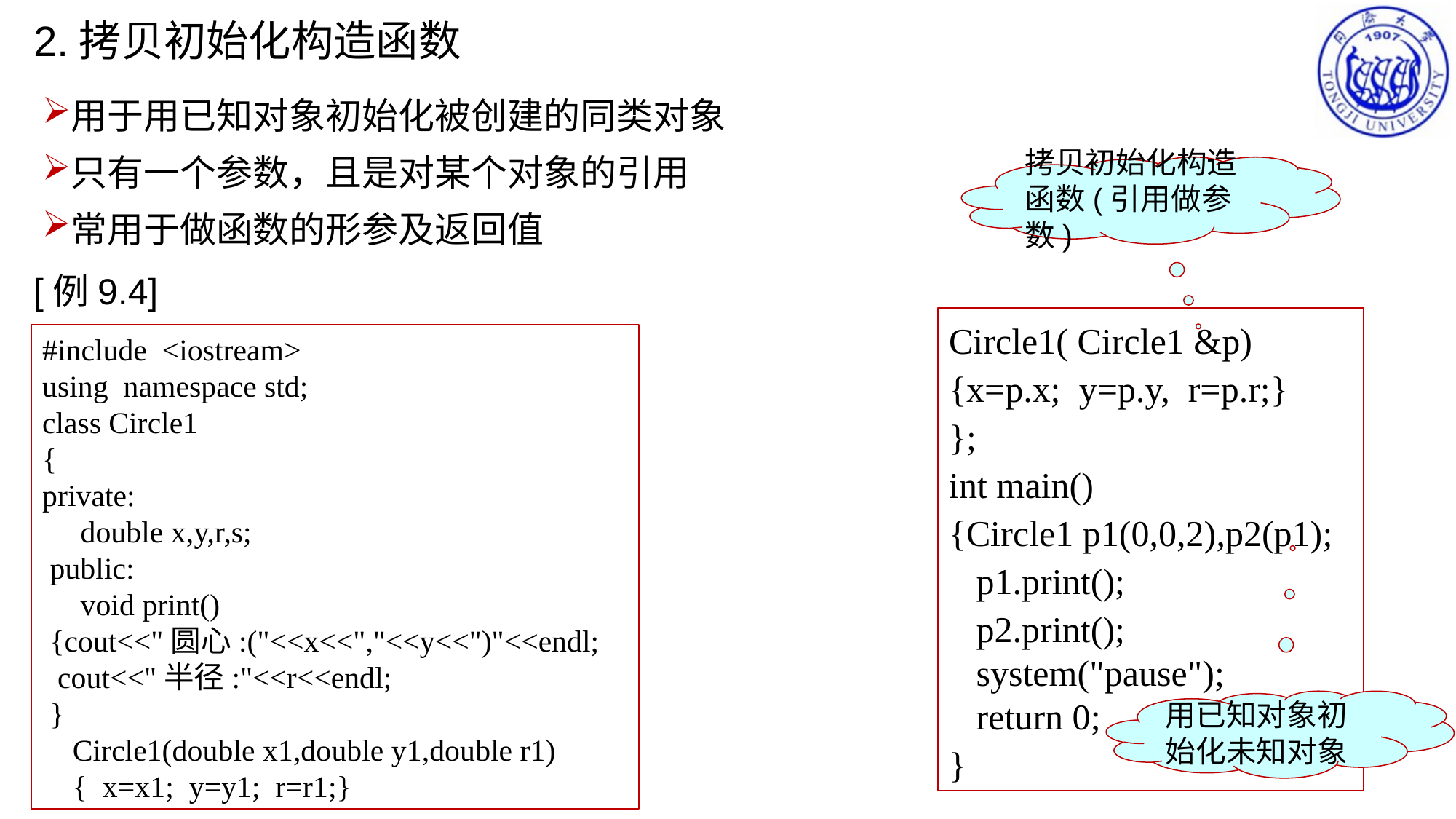

2.拷贝初始化构造函数

[例9.4]
用于用已知对象初始化被创建的同类对象
只有一个参数，且是对某个对象的引用
常用于做函数的形参及返回值
拷贝初始化构造函数(引用做参数)
Circle1( Circle1 &p)
{x=p.x;  y=p.y,  r=p.r;}
};
int main()
{Circle1 p1(0,0,2),p2(p1);
   p1.print();
   p2.print();
   system("pause");
   return 0;
}
#include  <iostream>
using  namespace std;
class Circle1
{
private:
     double x,y,r,s;
 public:
     void print()
 {cout<<"圆心:("<<x<<","<<y<<")"<<endl;
  cout<<"半径:"<<r<<endl;
 }
    Circle1(double x1,double y1,double r1)
    {  x=x1;  y=y1;  r=r1;}
用已知对象初始化未知对象